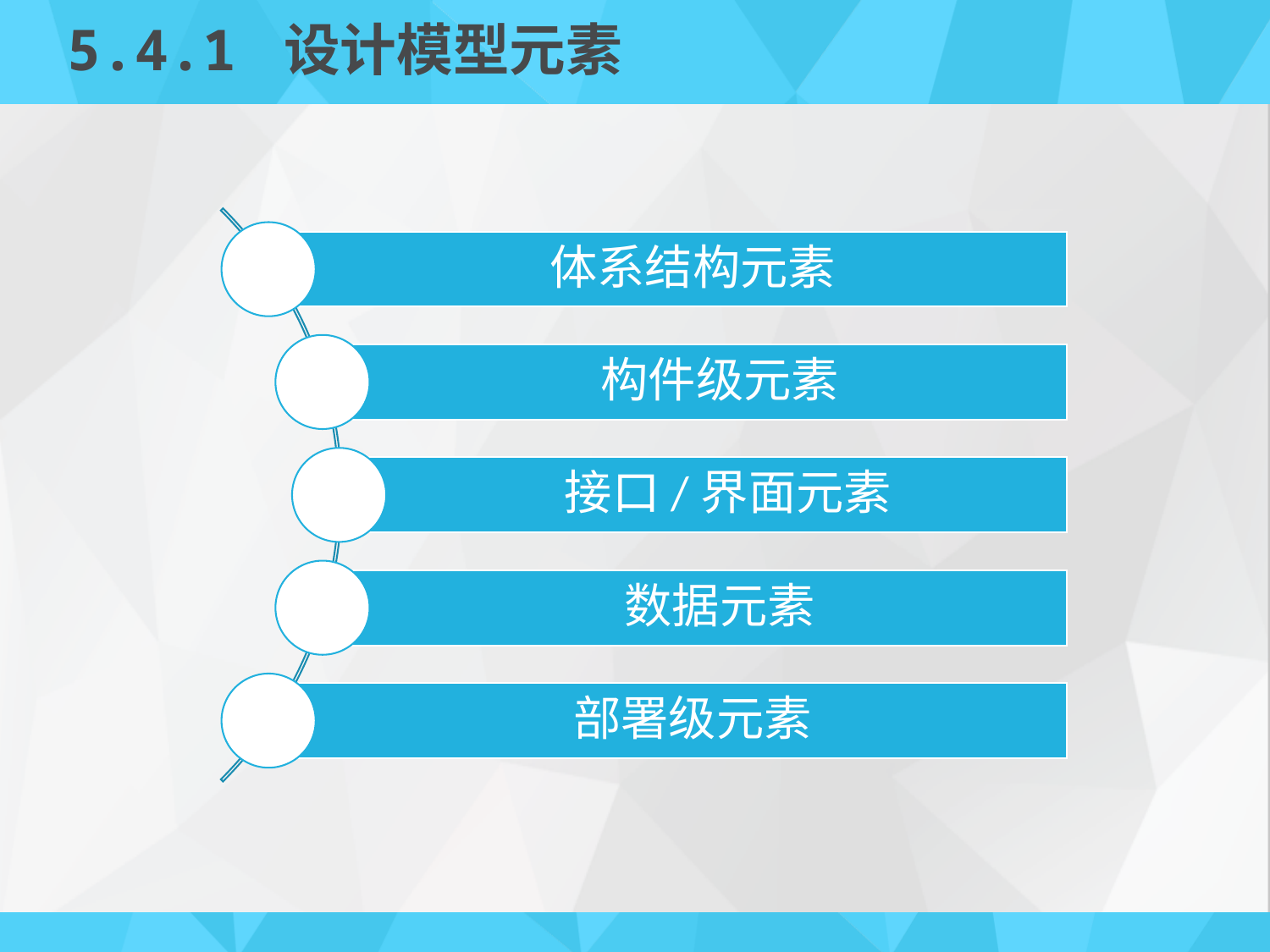

# 5.4.1 设计模型元素
体系结构元素
构件级元素
接口/界面元素
数据元素
部署级元素